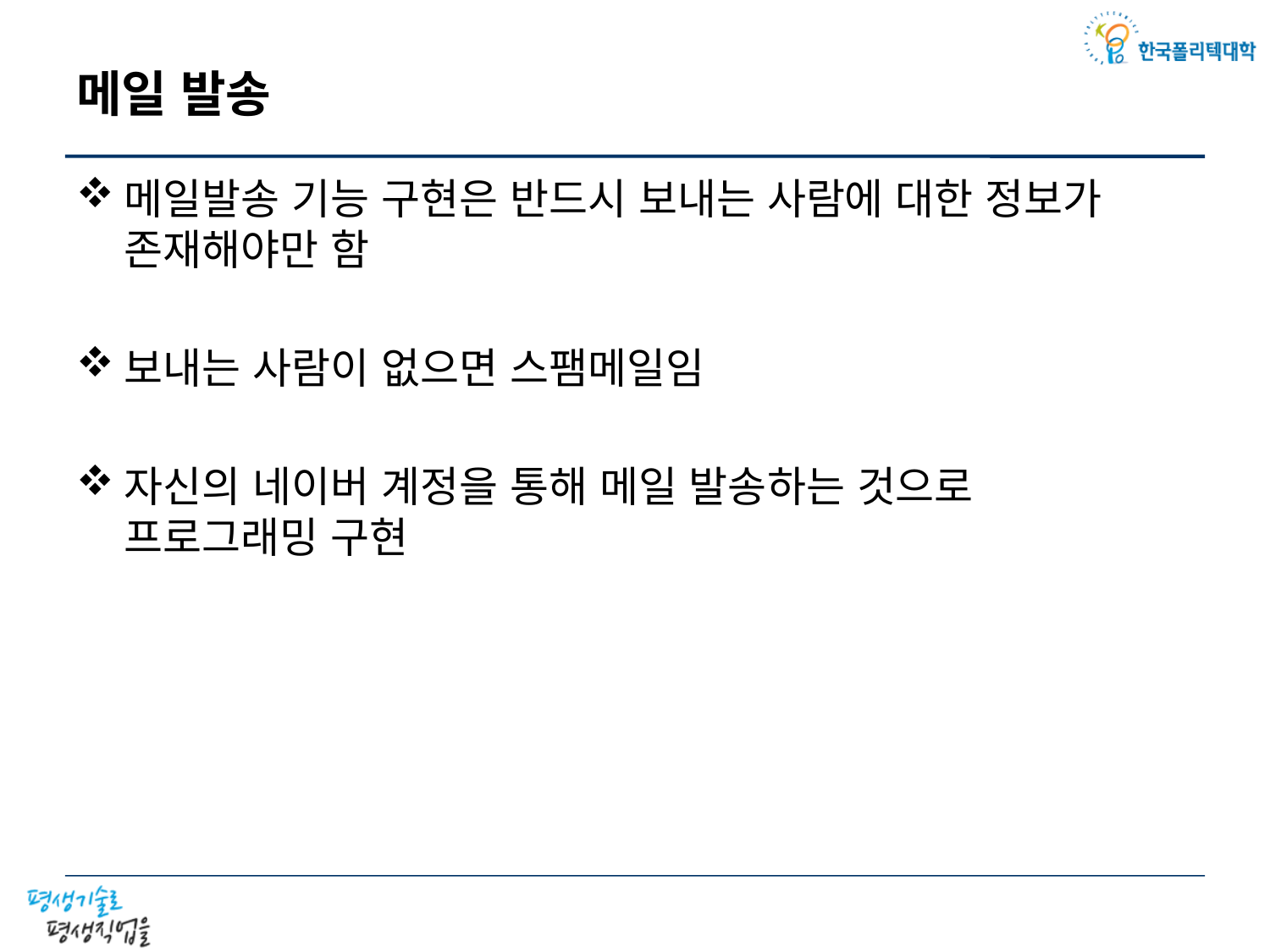

# 메일 발송
메일발송 기능 구현은 반드시 보내는 사람에 대한 정보가 존재해야만 함

보내는 사람이 없으면 스팸메일임

자신의 네이버 계정을 통해 메일 발송하는 것으로
프로그래밍 구현